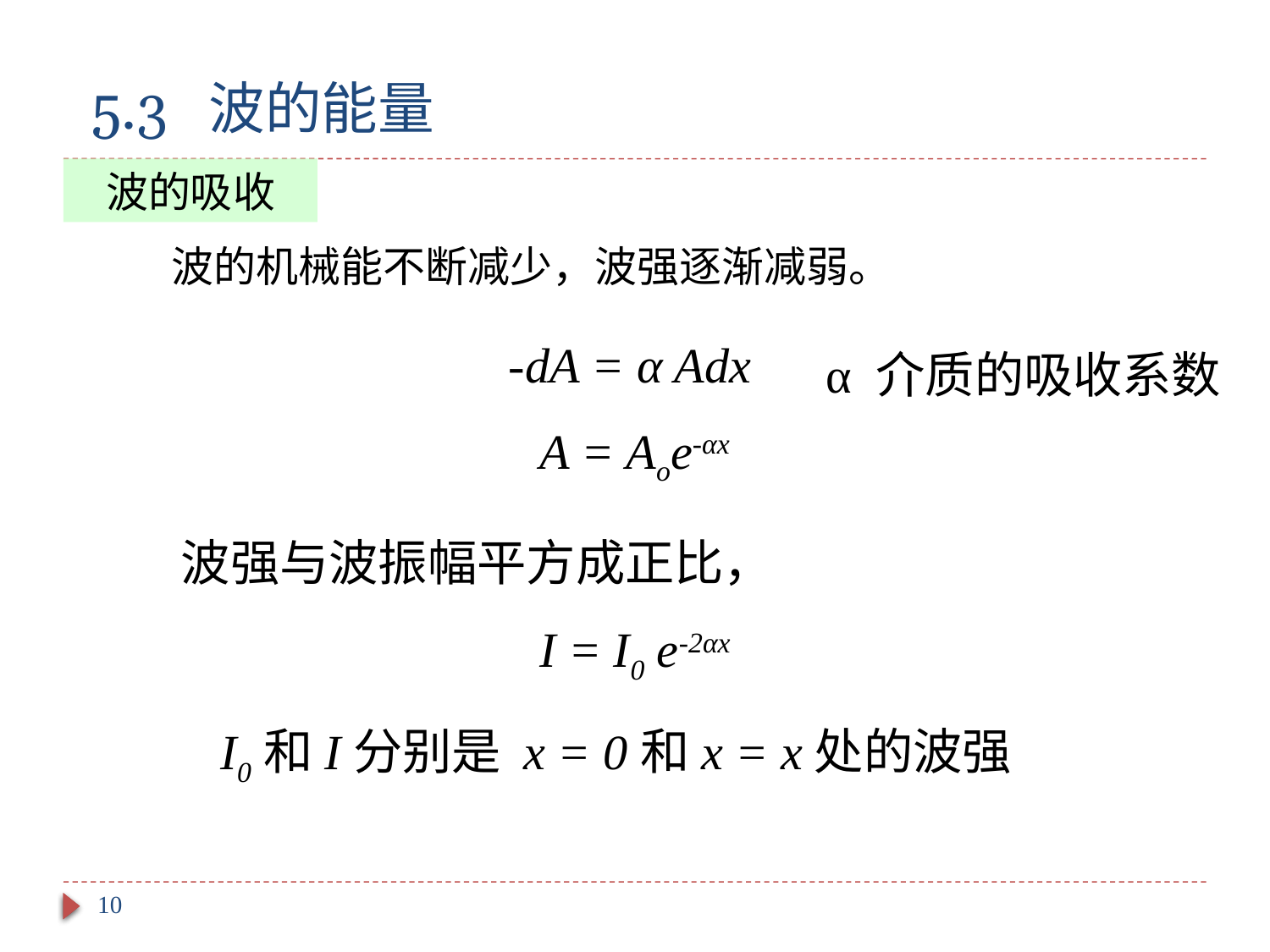

5.3  波的能量
波的吸收
波的机械能不断减少，波强逐渐减弱。
-dA = α Adx
α 介质的吸收系数
A = Aoe-αx
波强与波振幅平方成正比，
I = I0 e-2αx
I0和I分别是 x = 0和x = x处的波强
10